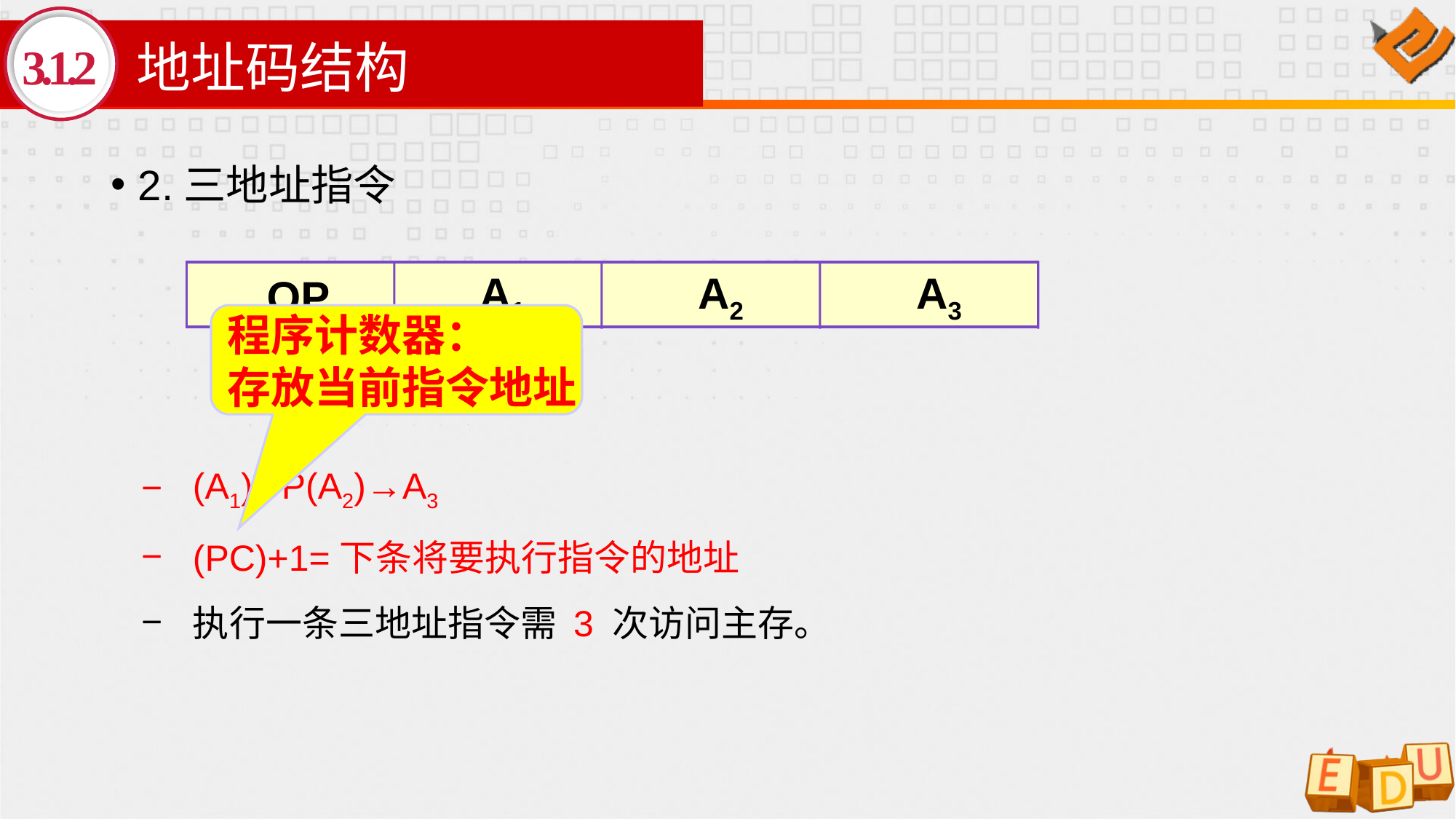

# 地址码结构
3.1.2
2.三地址指令

(A1)OP(A2)→A3
(PC)+1=下条将要执行指令的地址
执行一条三地址指令需 3 次访问主存。

OP
A1
A2
A3
程序计数器：
存放当前指令地址